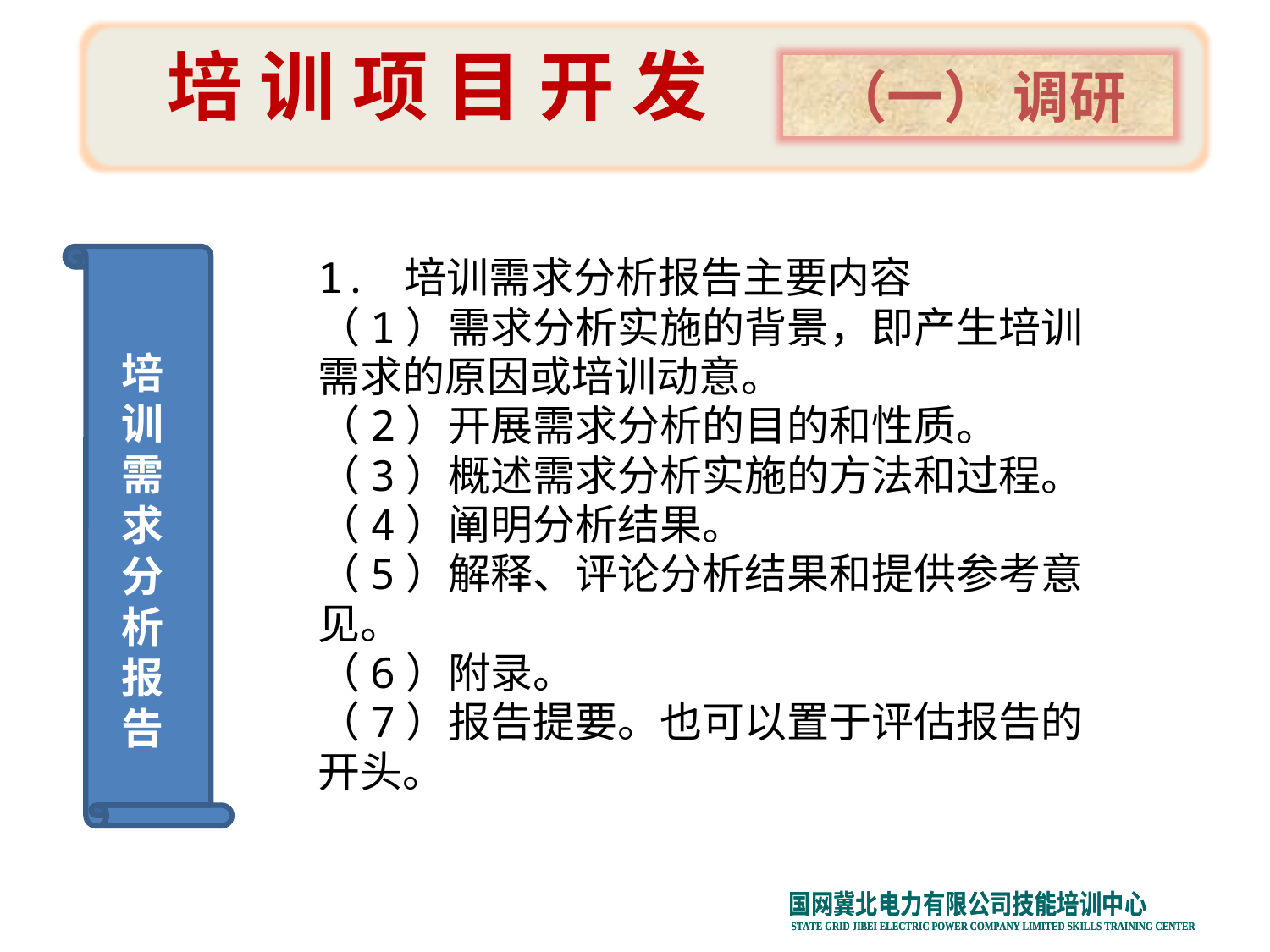

培 训 项 目 开 发
（一） 调研
 培训需求分析报告

1. 培训需求分析报告主要内容
（1）需求分析实施的背景，即产生培训需求的原因或培训动意。
（2）开展需求分析的目的和性质。
（3）概述需求分析实施的方法和过程。
（4）阐明分析结果。
（5）解释、评论分析结果和提供参考意见。
（6）附录。
（7）报告提要。也可以置于评估报告的开头。